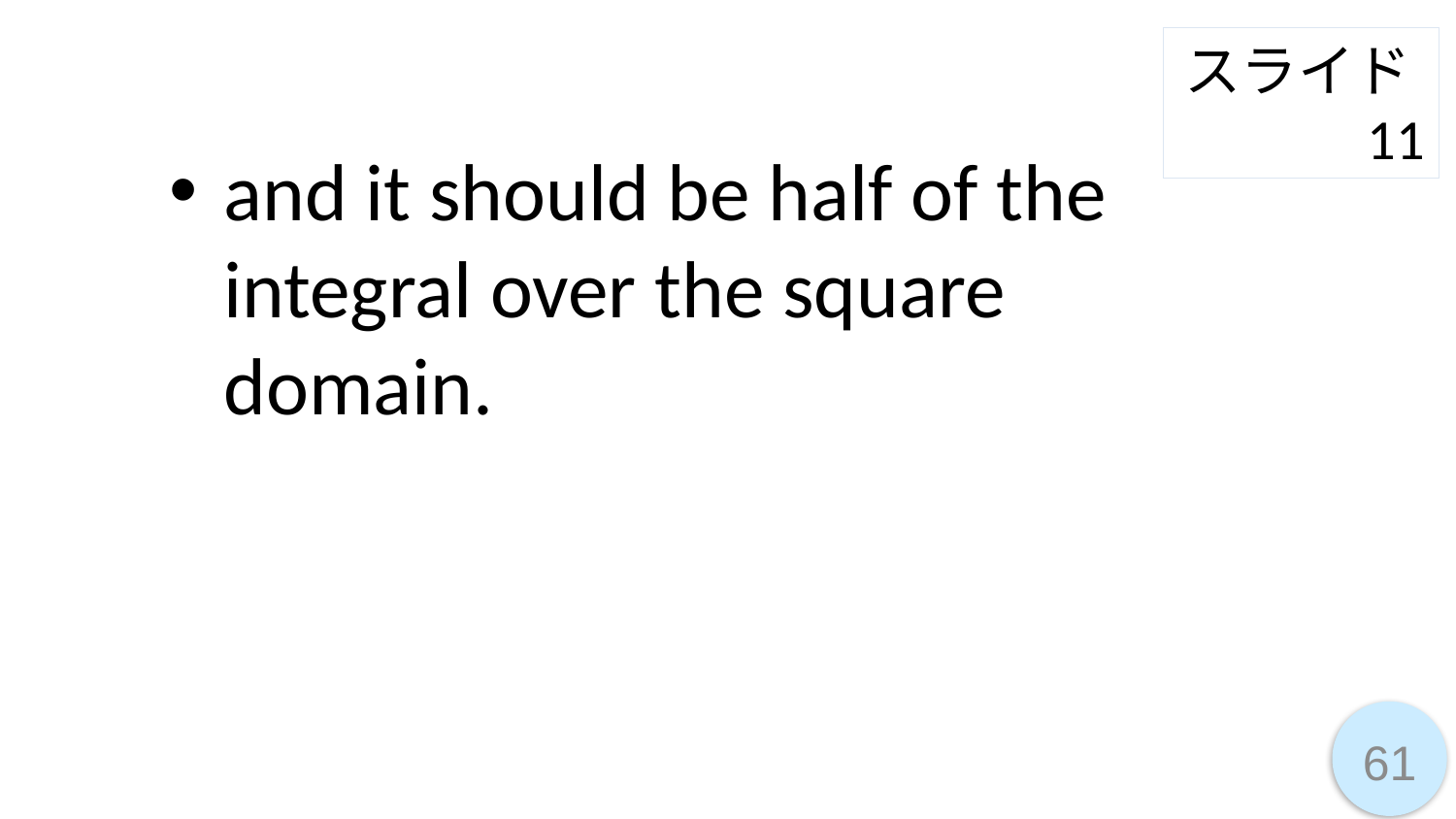

スライド11
and it should be half of the integral over the square domain.
61